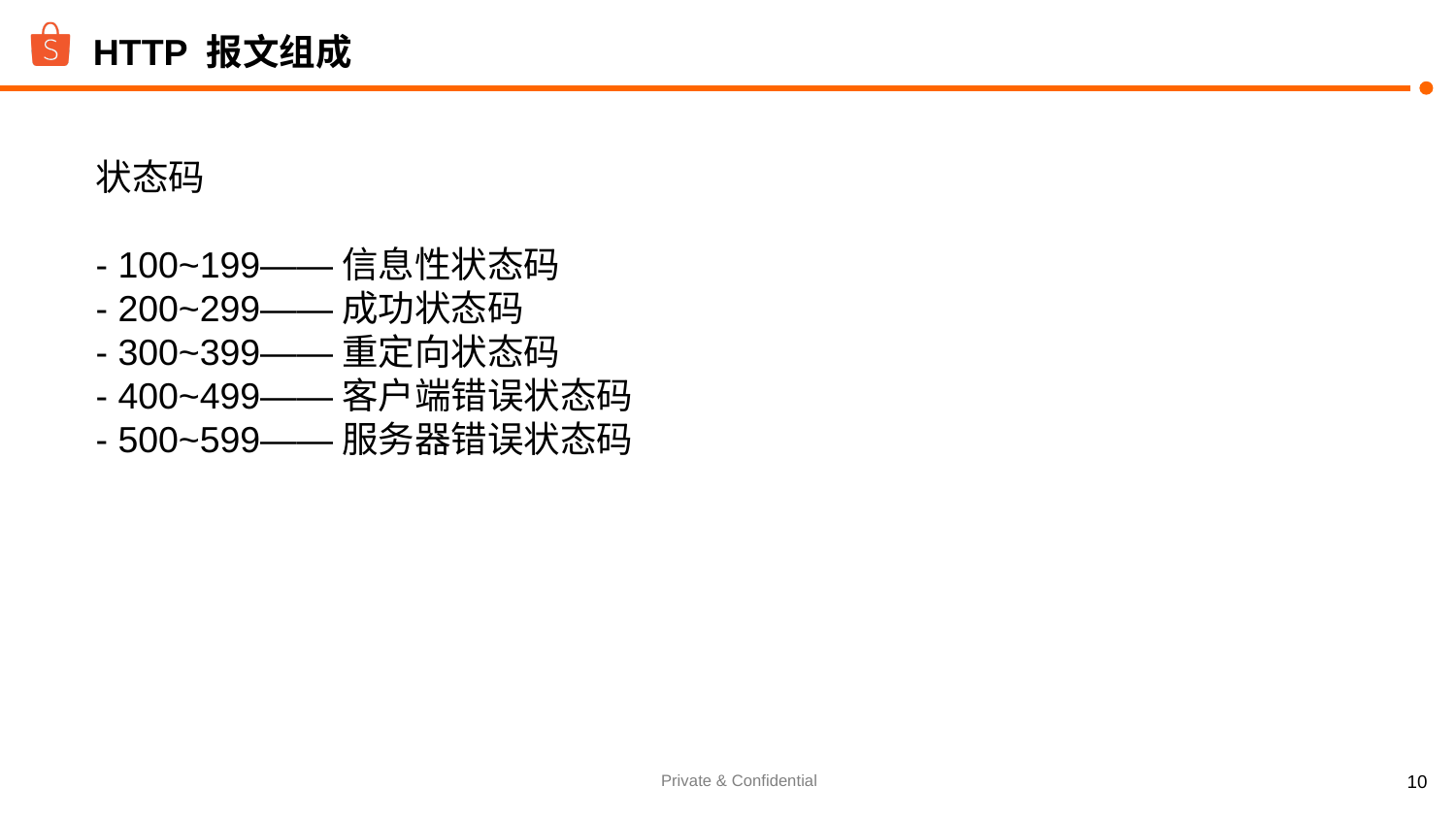

# HTTP 报文组成
状态码

- 100~199——信息性状态码
- 200~299——成功状态码
- 300~399——重定向状态码
- 400~499——客户端错误状态码
- 500~599——服务器错误状态码

10